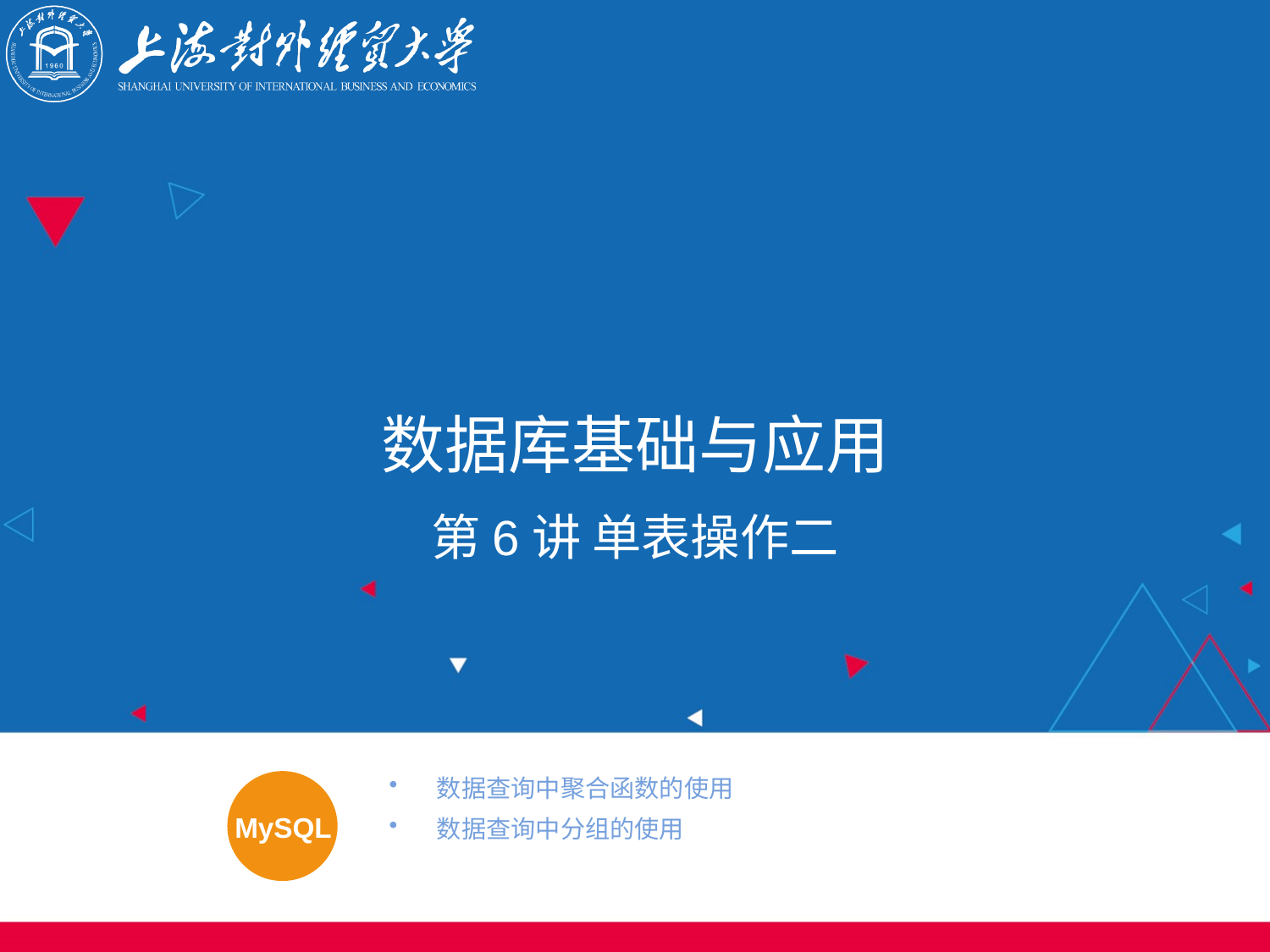

# 数据库基础与应用
第6讲 单表操作二
数据查询中聚合函数的使用
数据查询中分组的使用